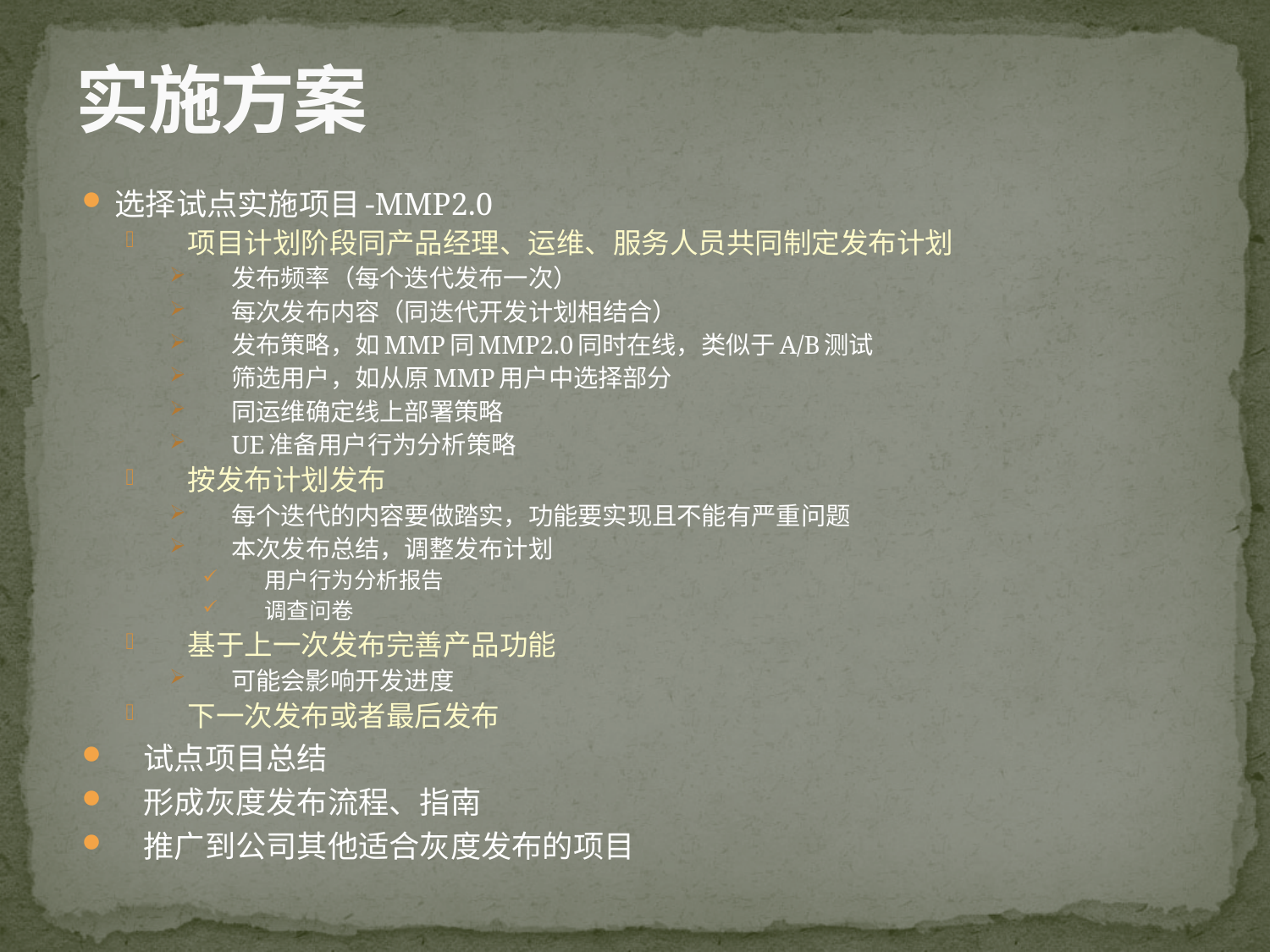

# 实施方案
选择试点实施项目-MMP2.0
项目计划阶段同产品经理、运维、服务人员共同制定发布计划
发布频率（每个迭代发布一次）
每次发布内容（同迭代开发计划相结合）
发布策略，如MMP同MMP2.0同时在线，类似于A/B测试
筛选用户，如从原MMP用户中选择部分
同运维确定线上部署策略
UE准备用户行为分析策略
按发布计划发布
每个迭代的内容要做踏实，功能要实现且不能有严重问题
本次发布总结，调整发布计划
用户行为分析报告
调查问卷
基于上一次发布完善产品功能
可能会影响开发进度
下一次发布或者最后发布
试点项目总结
形成灰度发布流程、指南
推广到公司其他适合灰度发布的项目